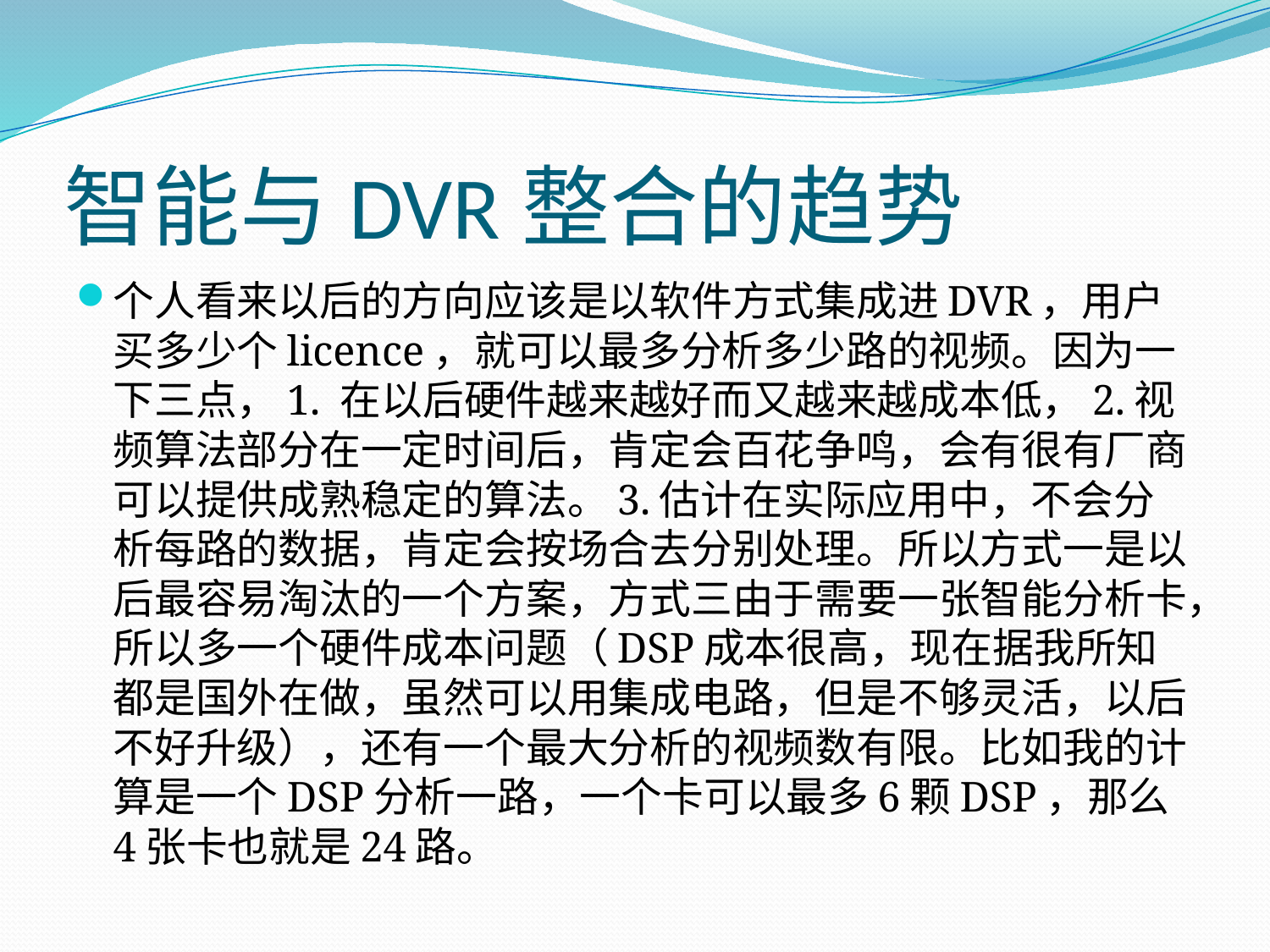

# 智能与DVR整合的趋势
个人看来以后的方向应该是以软件方式集成进DVR，用户买多少个licence，就可以最多分析多少路的视频。因为一下三点，1. 在以后硬件越来越好而又越来越成本低，2.视频算法部分在一定时间后，肯定会百花争鸣，会有很有厂商可以提供成熟稳定的算法。3.估计在实际应用中，不会分析每路的数据，肯定会按场合去分别处理。所以方式一是以后最容易淘汰的一个方案，方式三由于需要一张智能分析卡，所以多一个硬件成本问题（DSP成本很高，现在据我所知都是国外在做，虽然可以用集成电路，但是不够灵活，以后不好升级），还有一个最大分析的视频数有限。比如我的计算是一个DSP分析一路，一个卡可以最多6颗DSP，那么4张卡也就是24路。